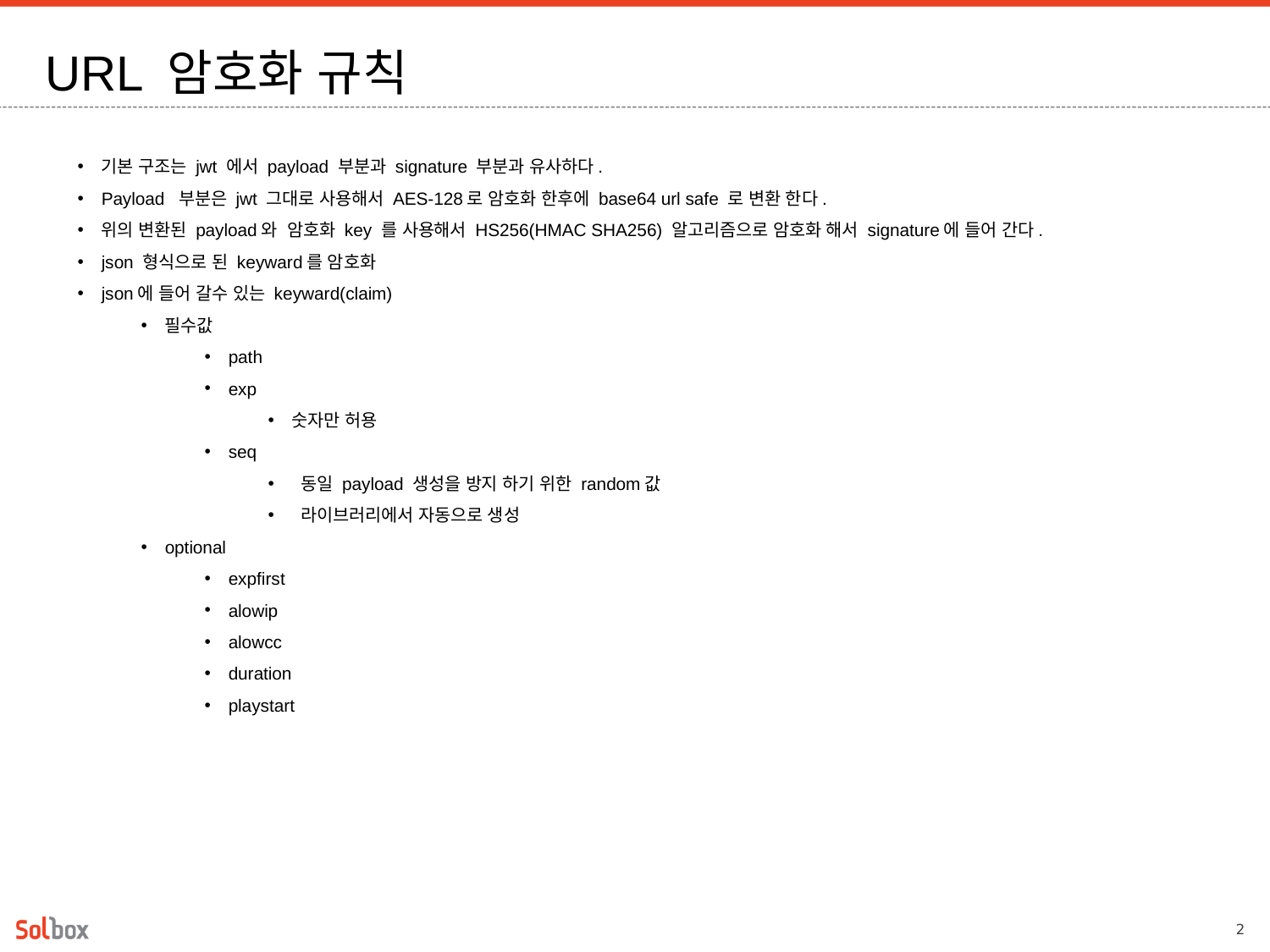

# URL 암호화 규칙

기본 구조는 jwt 에서 payload 부분과 signature 부분과 유사하다.
Payload  부분은 jwt 그대로 사용해서 AES-128로 암호화 한후에 base64 url safe 로 변환 한다.
위의 변환된 payload와  암호화 key 를 사용해서 HS256(HMAC SHA256) 알고리즘으로 암호화 해서 signature에 들어 간다.
json 형식으로 된 keyward를 암호화
json에 들어 갈수 있는 keyward(claim)
필수값
path
exp
숫자만 허용
seq
 동일 payload 생성을 방지 하기 위한 random값
 라이브러리에서 자동으로 생성
optional
expfirst
alowip
alowcc
duration
playstart

2